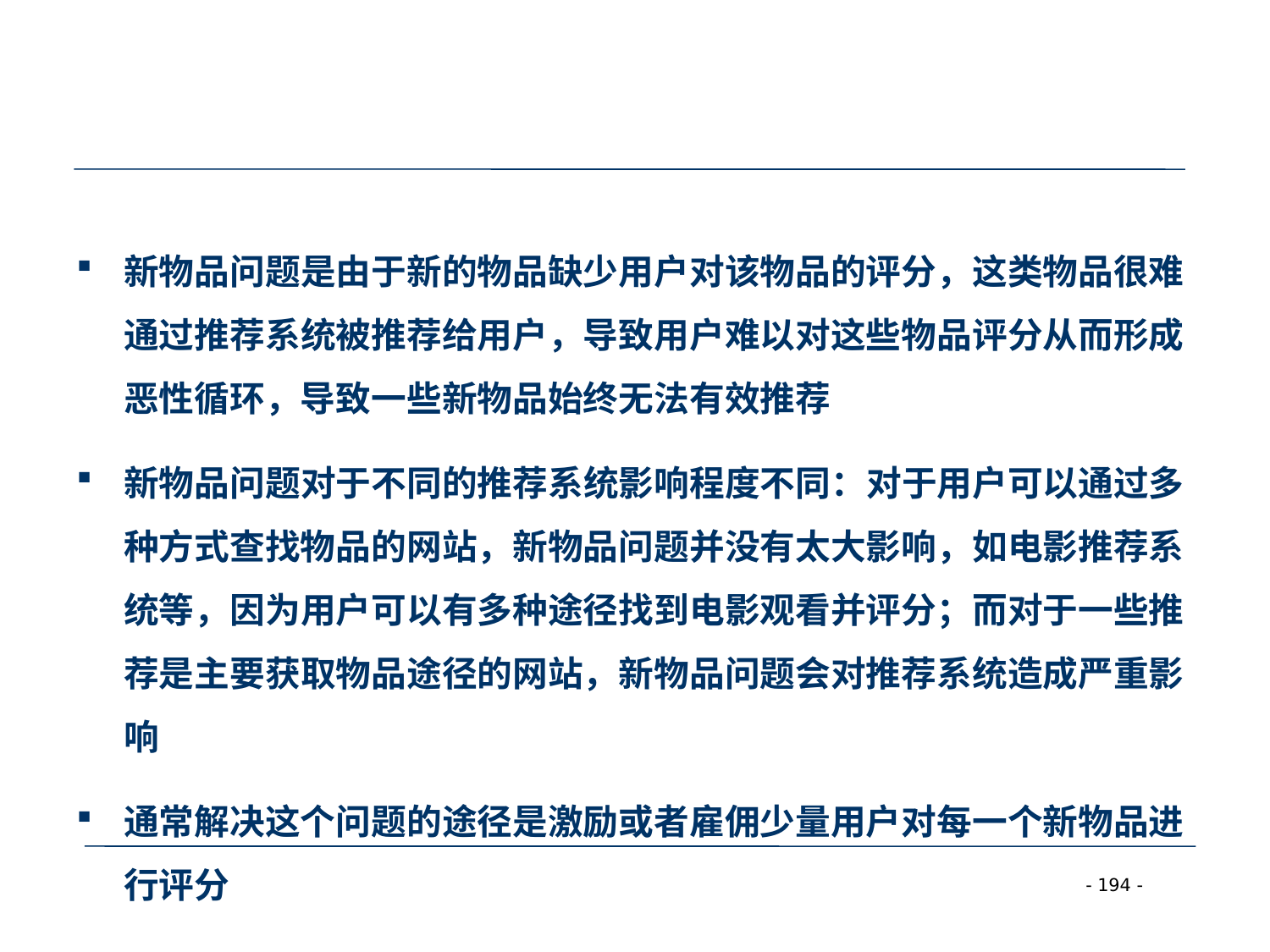

#
新物品问题是由于新的物品缺少用户对该物品的评分，这类物品很难通过推荐系统被推荐给用户，导致用户难以对这些物品评分从而形成恶性循环，导致一些新物品始终无法有效推荐
新物品问题对于不同的推荐系统影响程度不同：对于用户可以通过多种方式查找物品的网站，新物品问题并没有太大影响，如电影推荐系统等，因为用户可以有多种途径找到电影观看并评分；而对于一些推荐是主要获取物品途径的网站，新物品问题会对推荐系统造成严重影响
通常解决这个问题的途径是激励或者雇佣少量用户对每一个新物品进行评分